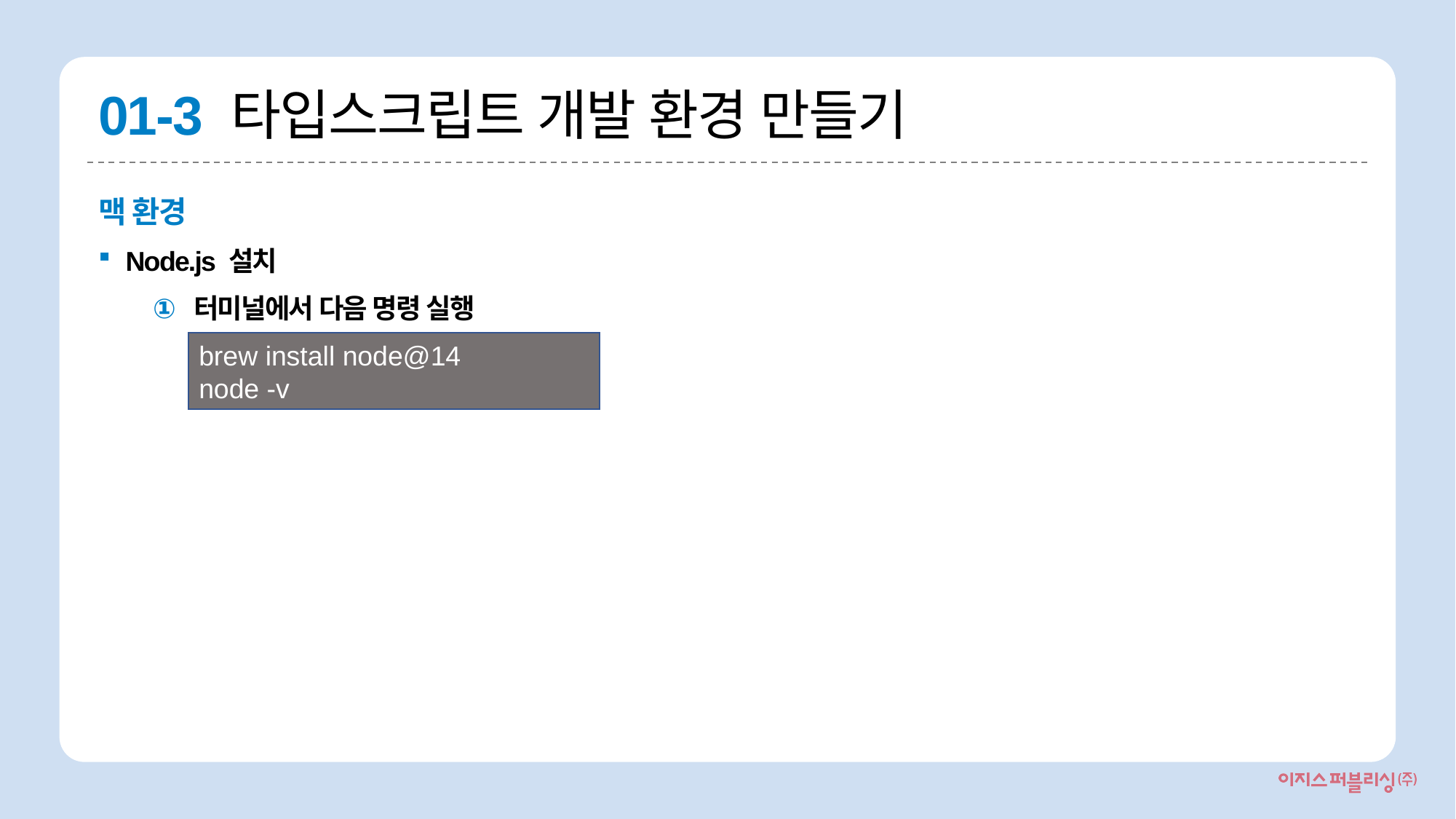

# 01-3 타입스크립트 개발 환경 만들기
맥 환경
Node.js 설치
터미널에서 다음 명령 실행

brew install node@14
node -v